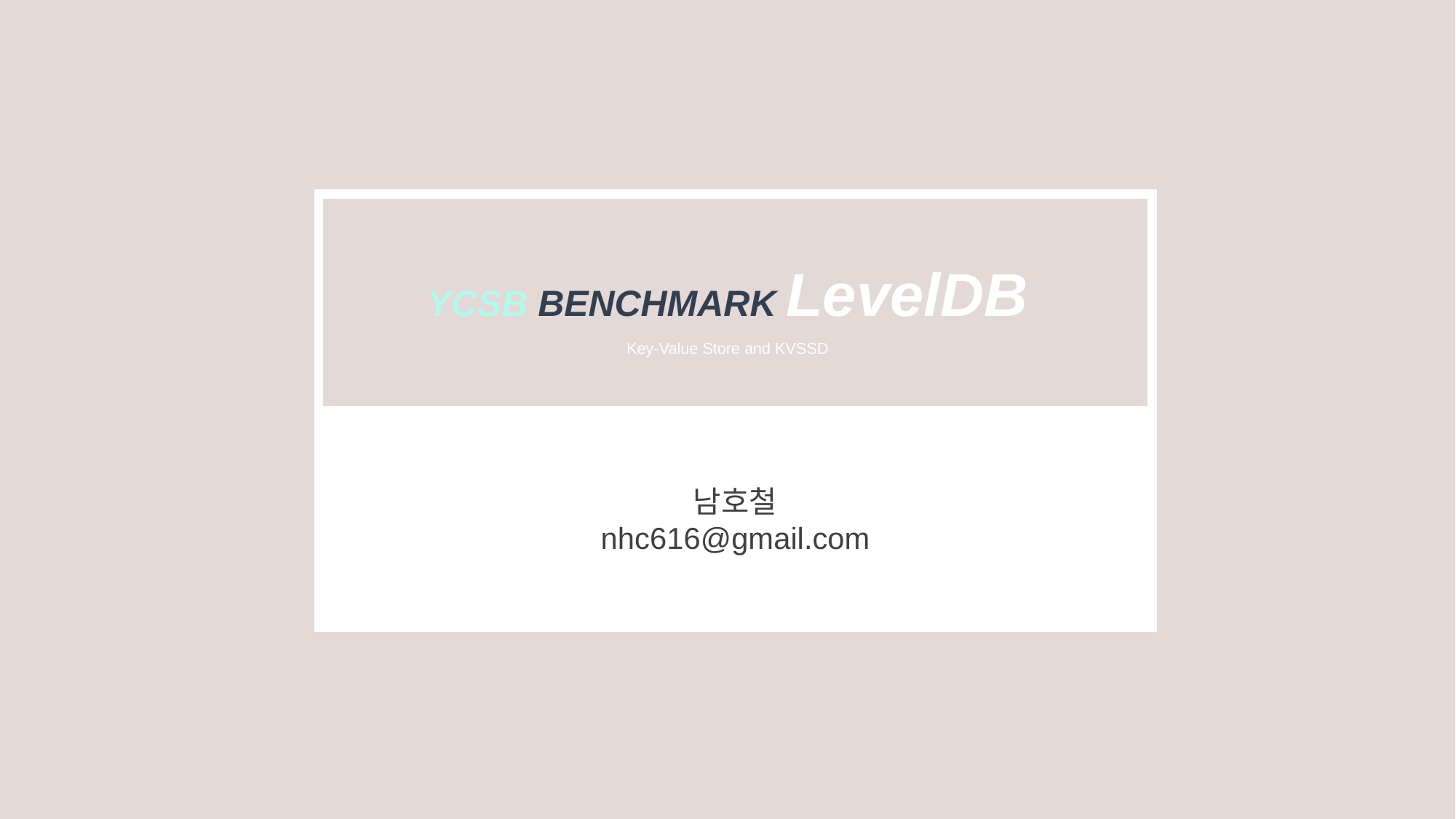

YCSB BENCHMARK LevelDB
Key-Value Store and KVSSD
남호철
nhc616@gmail.com